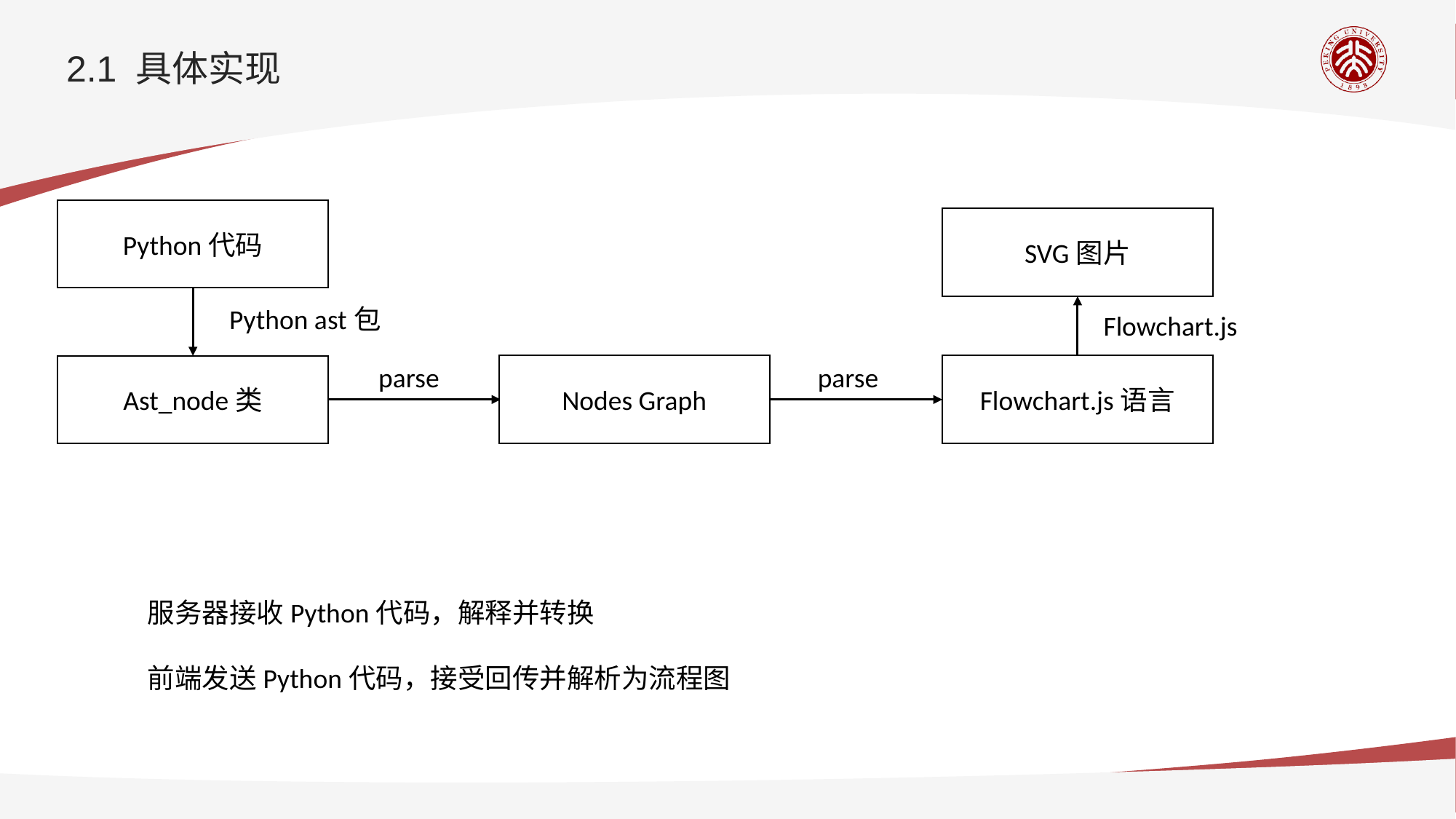

# 2.1 具体实现
Python代码
SVG图片
Python ast包
Flowchart.js
parse
parse
Nodes Graph
Flowchart.js语言
Ast_node类
服务器接收Python代码，解释并转换

前端发送Python代码，接受回传并解析为流程图